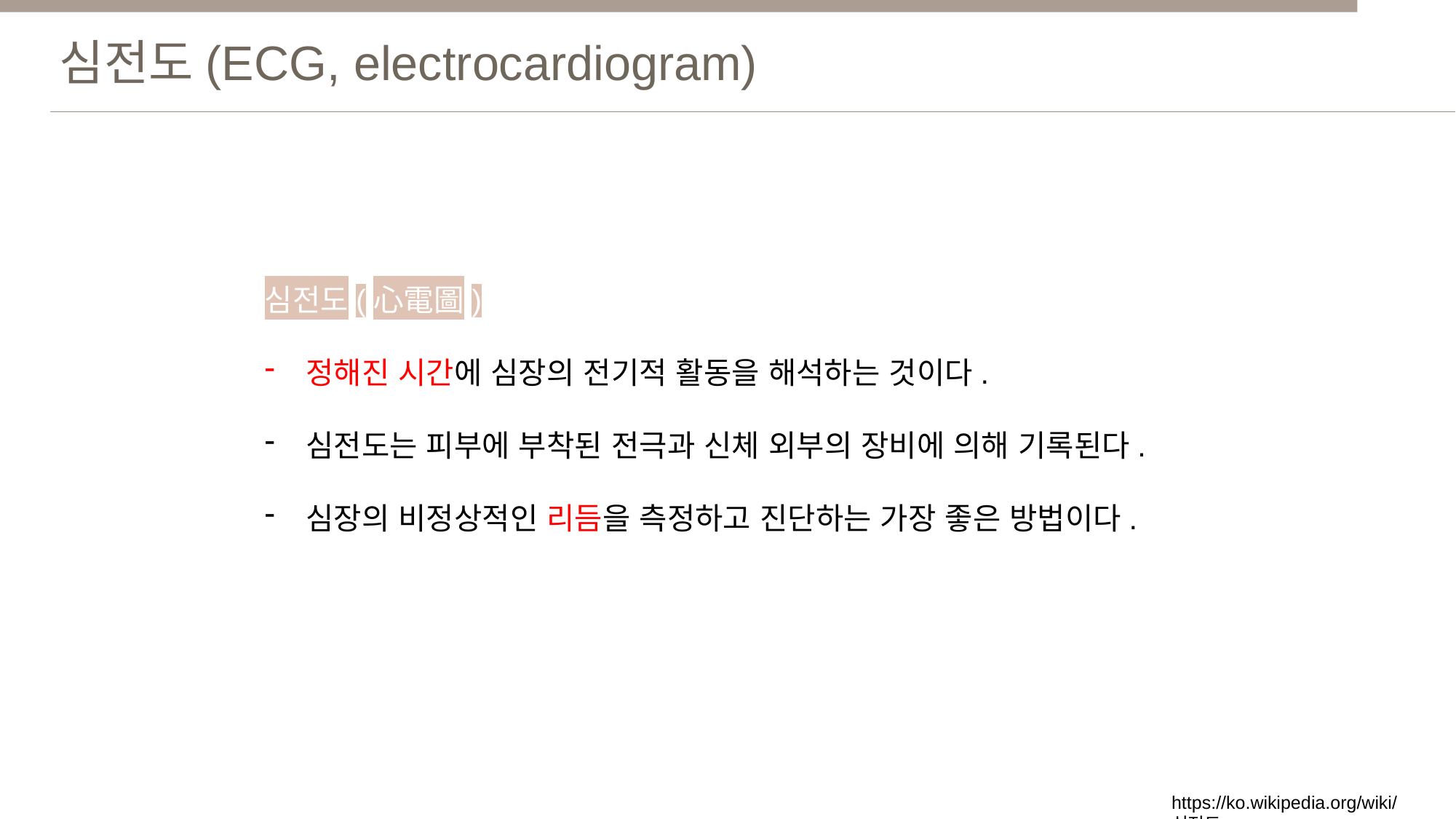

심전도(ECG, electrocardiogram)
심전도(心電圖)

정해진 시간에 심장의 전기적 활동을 해석하는 것이다.

심전도는 피부에 부착된 전극과 신체 외부의 장비에 의해 기록된다.

심장의 비정상적인 리듬을 측정하고 진단하는 가장 좋은 방법이다.
https://ko.wikipedia.org/wiki/심전도